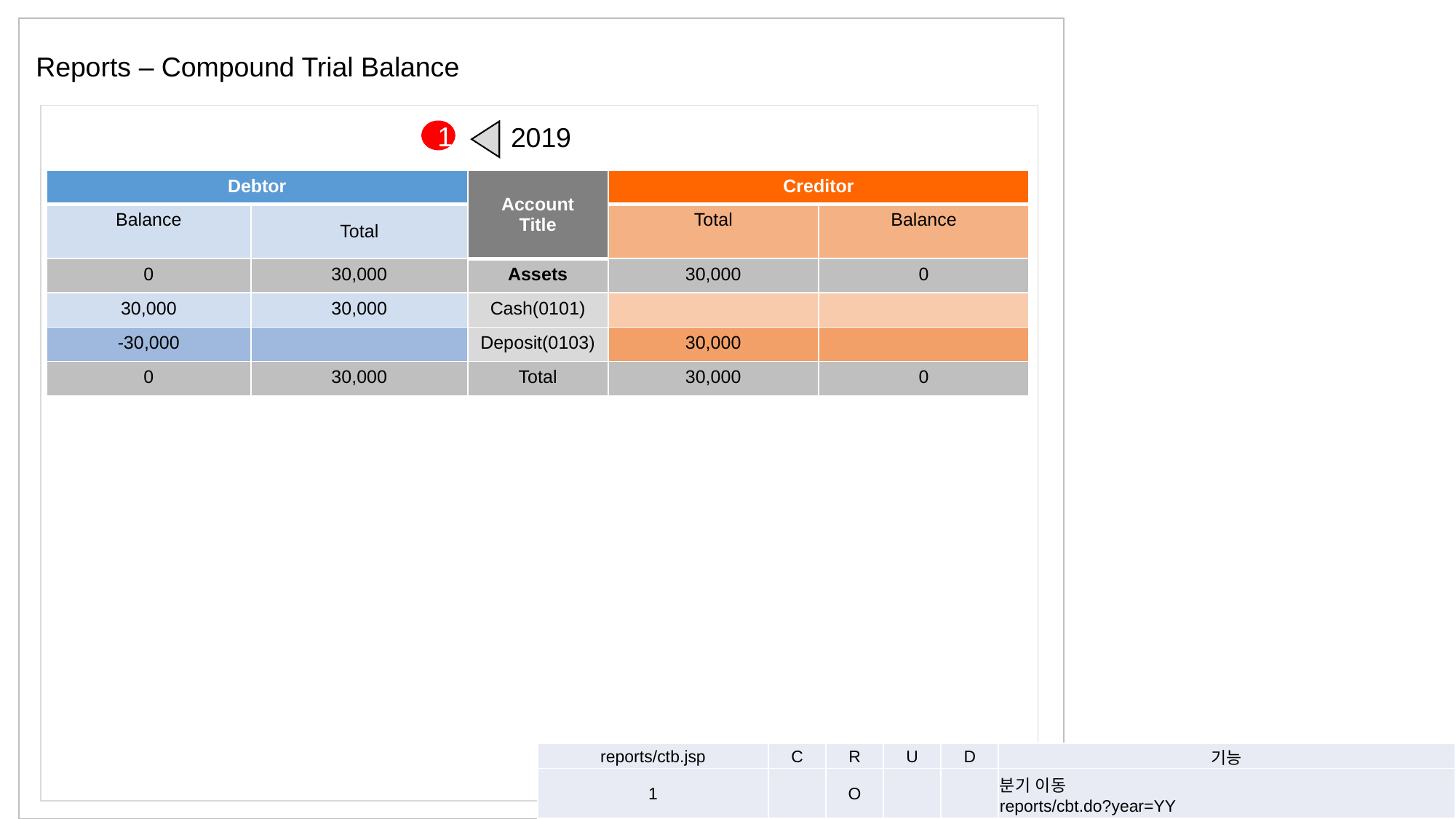

Reports – Compound Trial Balance

2019
1

| Debtor |  | Account Title | Creditor |  |
| --- | --- | --- | --- | --- |
| Balance | Total |  | Total | Balance |
| 0 | 30,000 | Assets | 30,000 | 0 |
| 30,000 | 30,000 | Cash(0101) |  |  |
| -30,000 |  | Deposit(0103) | 30,000 |  |
| 0 | 30,000 | Total | 30,000 | 0 |
| reports/ctb.jsp | C | R | U | D | 기능 |
| --- | --- | --- | --- | --- | --- |
| 1 |  | O |  |  | 분기 이동 reports/cbt.do?year=YY |